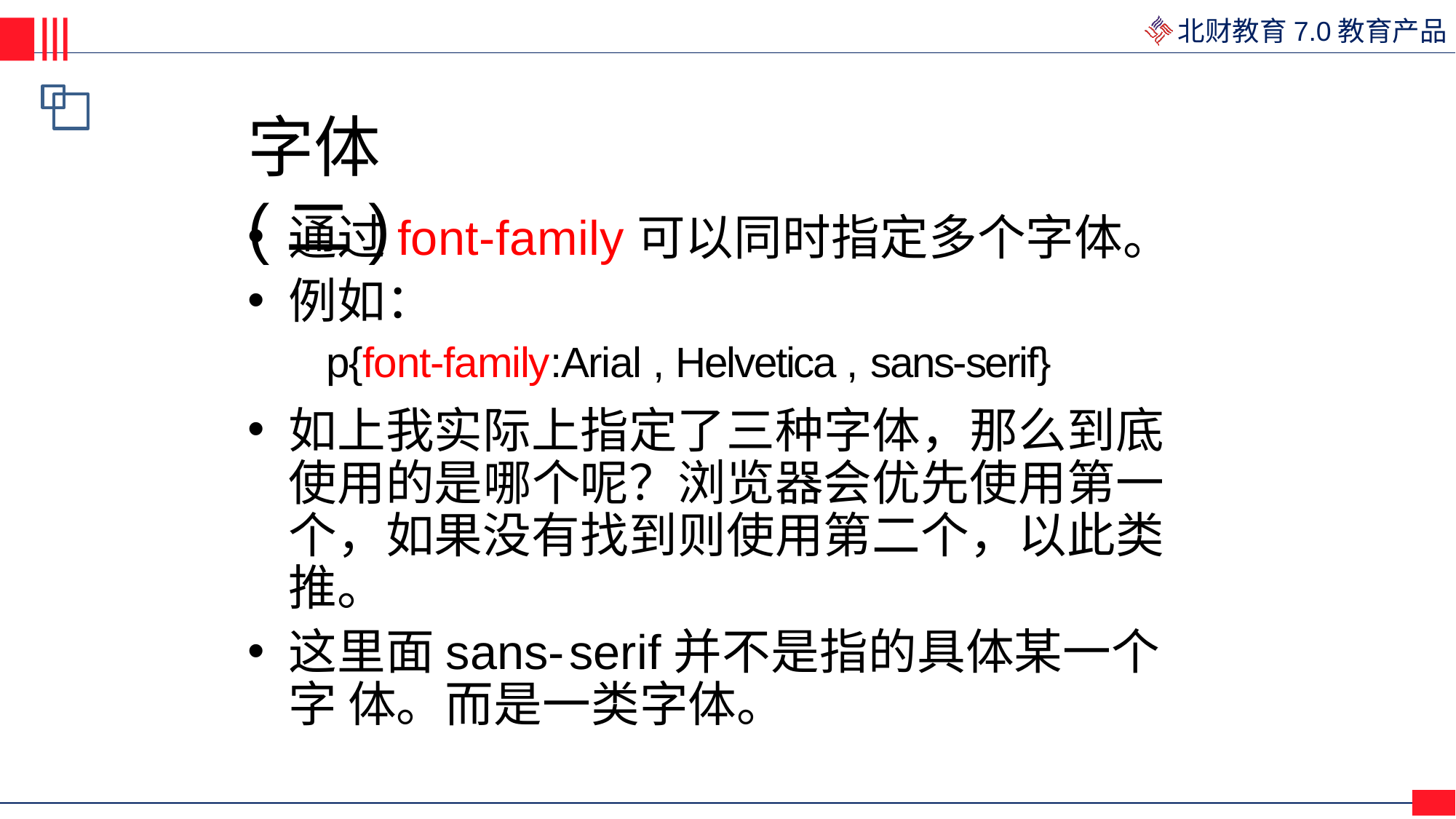

# 字体(二)
通过font-family可以同时指定多个字体。
例如：
p{font-family:Arial , Helvetica , sans-serif}
如上我实际上指定了三种字体，那么到底 使用的是哪个呢？浏览器会优先使用第一 个，如果没有找到则使用第二个，以此类 推。
这里面sans-serif并不是指的具体某一个字 体。而是一类字体。